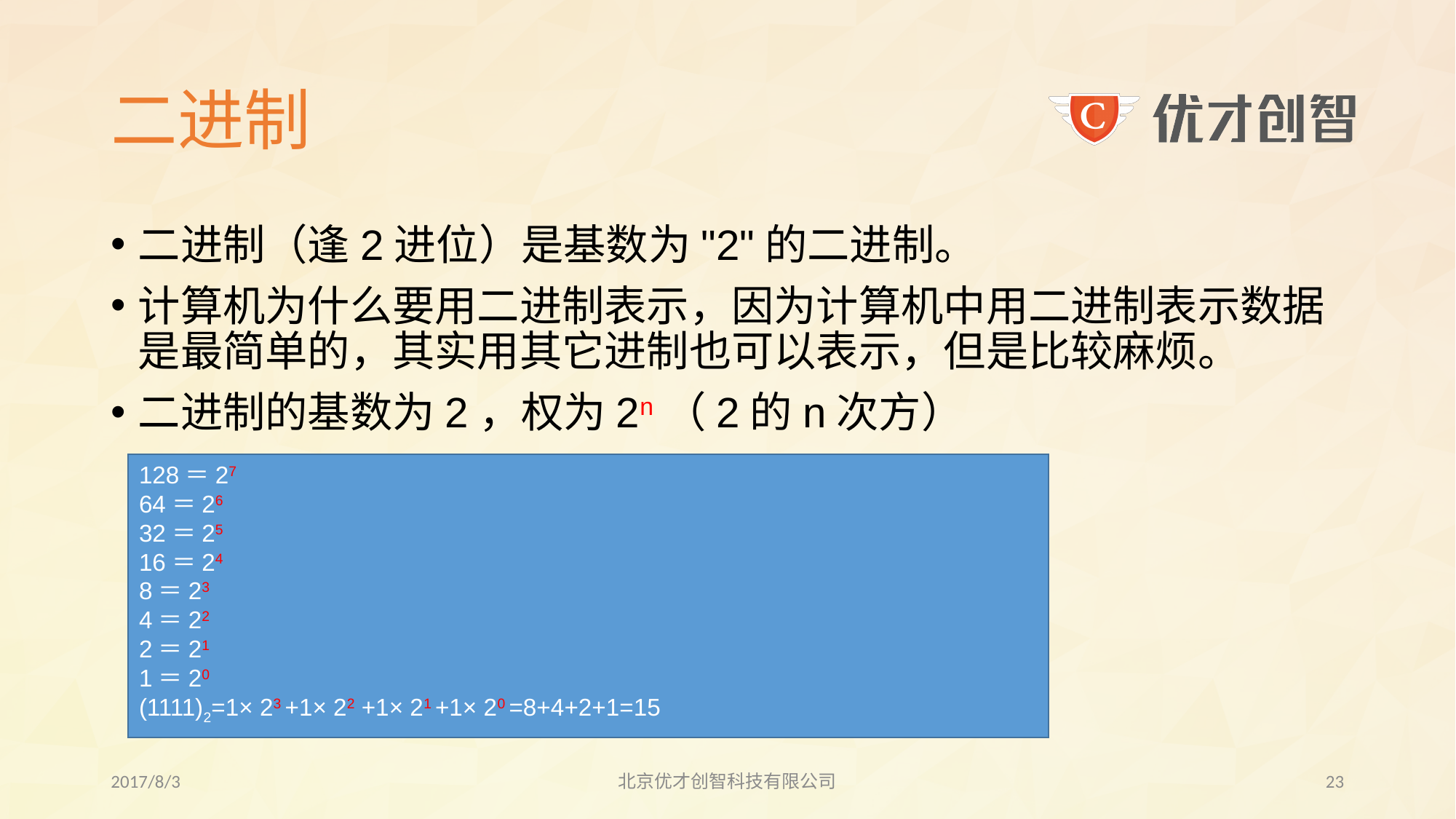

# 二进制
二进制（逢2进位）是基数为"2"的二进制。
计算机为什么要用二进制表示，因为计算机中用二进制表示数据是最简单的，其实用其它进制也可以表示，但是比较麻烦。
二进制的基数为2，权为2n（2的n次方）
128＝27
64＝26
32＝25
16＝24
8＝23
4＝22
2＝21
1＝20
(1111)2=1× 23 +1× 22 +1× 21 +1× 20 =8+4+2+1=15

2017/8/3
北京优才创智科技有限公司
23